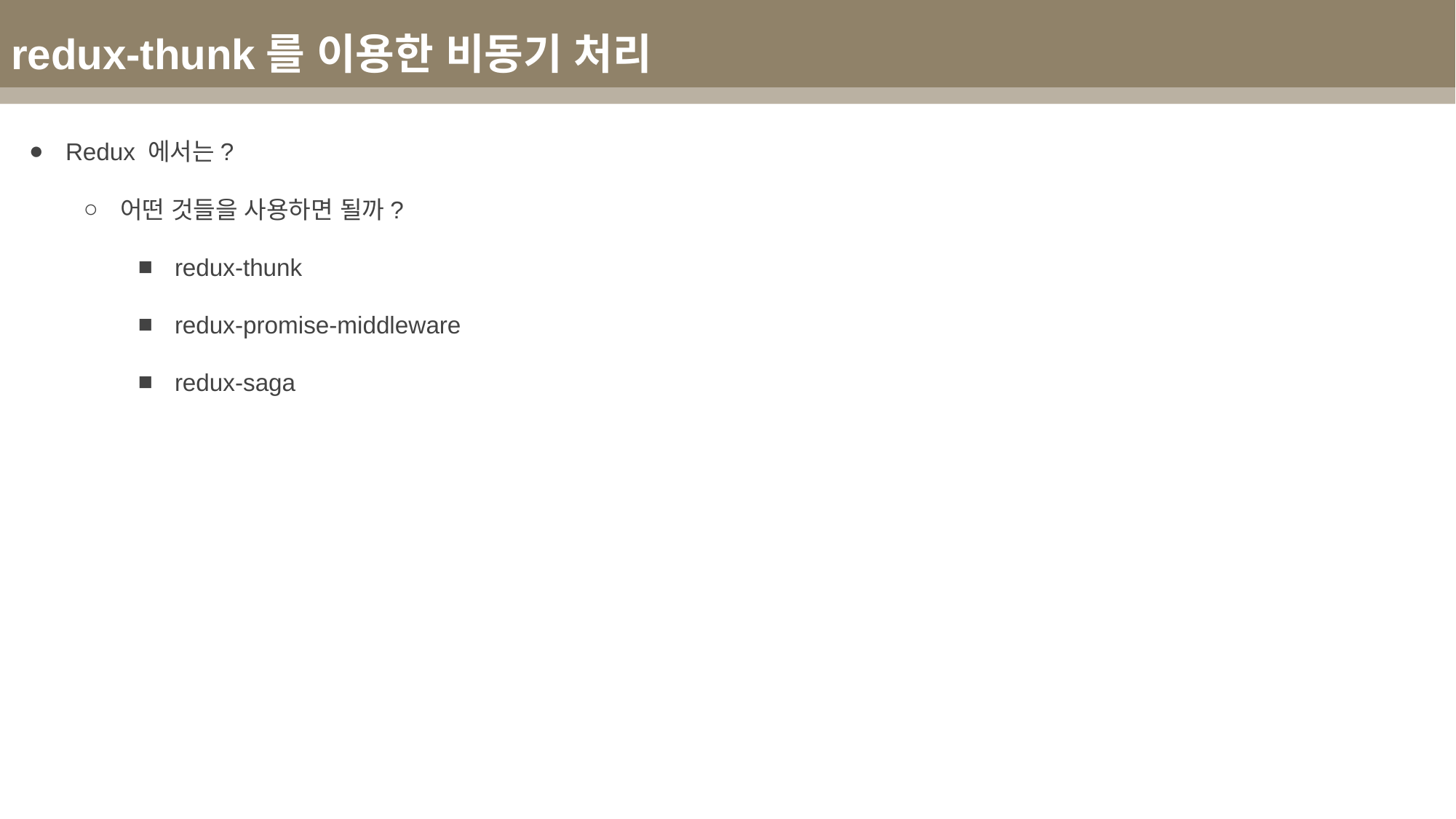

redux-thunk를 이용한 비동기 처리
Redux 에서는?
어떤 것들을 사용하면 될까?
redux-thunk
redux-promise-middleware
redux-saga